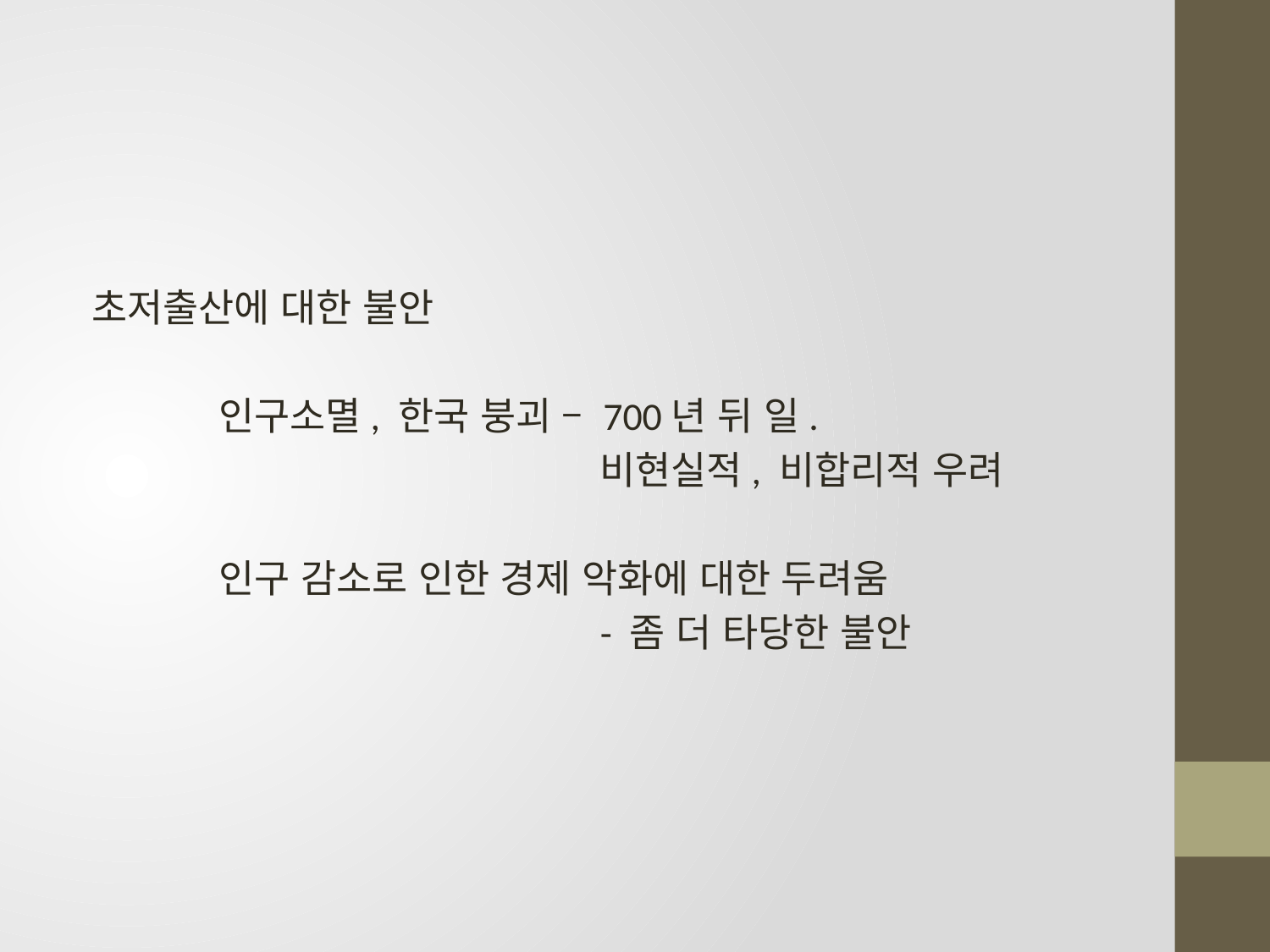

#

초저출산에 대한 불안

	인구소멸, 한국 붕괴 – 700년 뒤 일.
				비현실적, 비합리적 우려

	인구 감소로 인한 경제 악화에 대한 두려움
				- 좀 더 타당한 불안